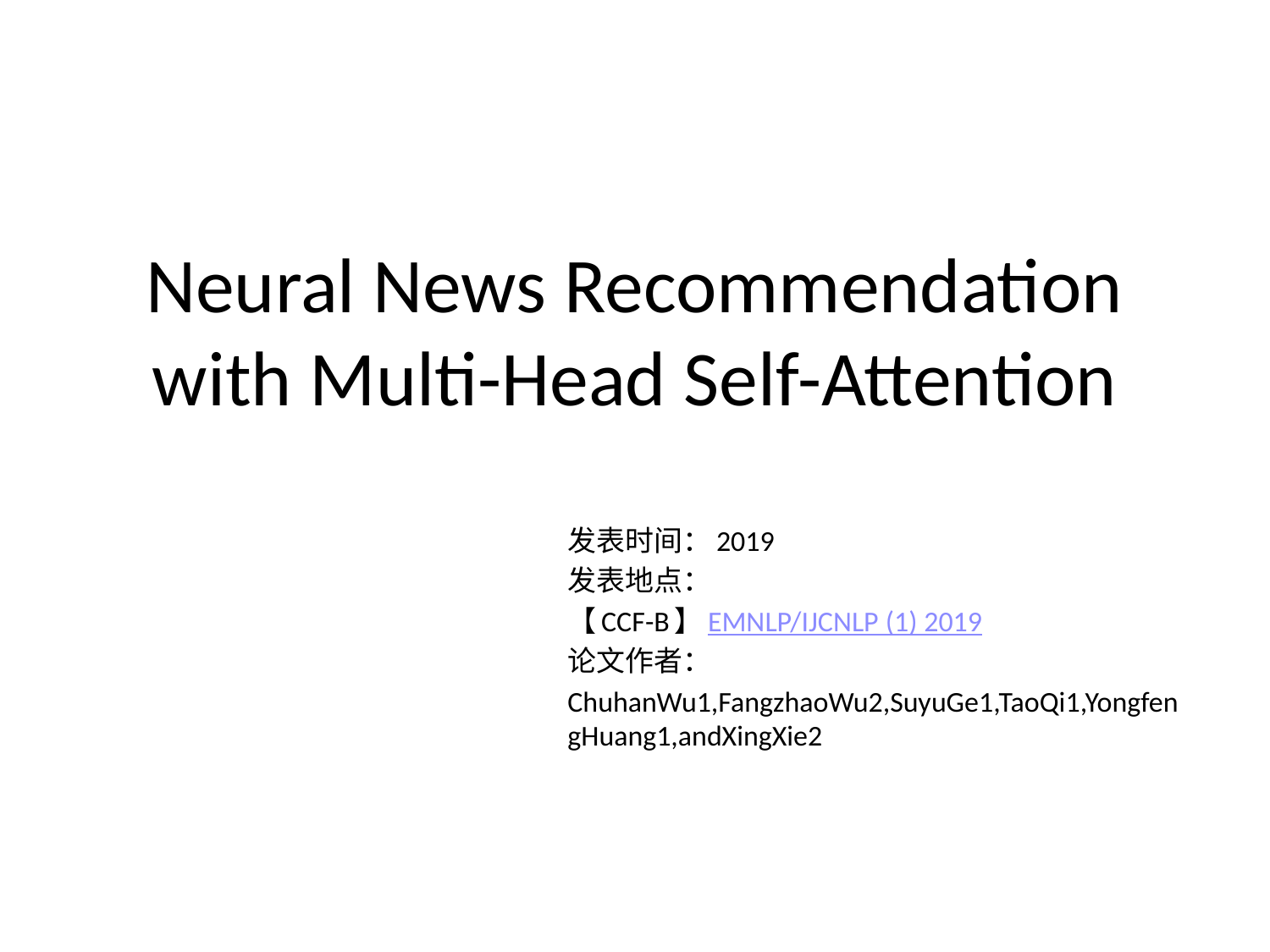

# Neural News Recommendation with Multi-Head Self-Attention
发表时间：2019
发表地点：
【CCF-B】EMNLP/IJCNLP (1) 2019
论文作者：
ChuhanWu1,FangzhaoWu2,SuyuGe1,TaoQi1,YongfengHuang1,andXingXie2